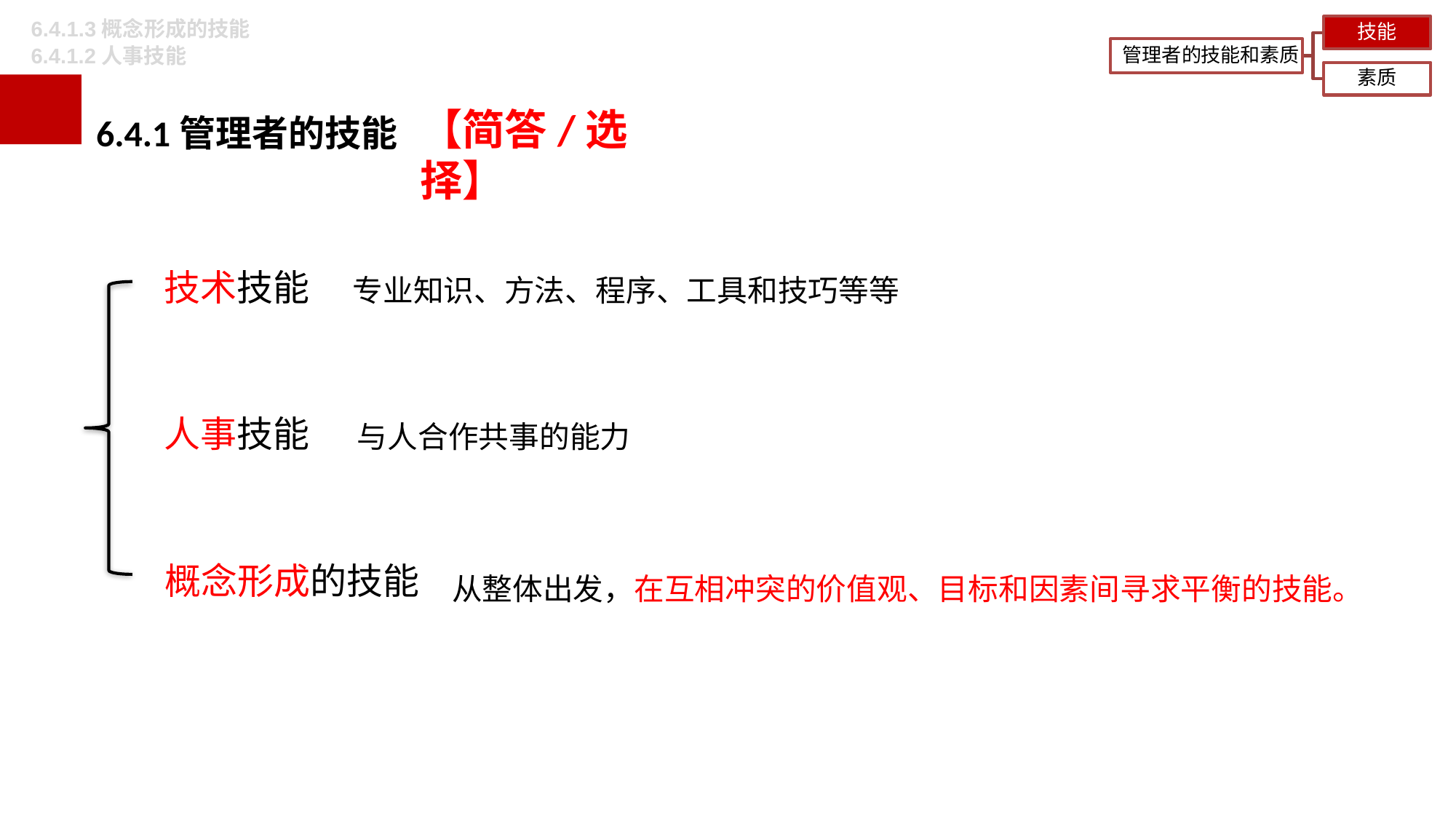

管理者的技能和素质
技能
素质
6.4.1.3概念形成的技能
6.4.1.2人事技能
6.4.1管理者的技能
【简答/选择】
技术技能
专业知识、方法、程序、工具和技巧等等

人事技能
与人合作共事的能力
从整体出发，在互相冲突的价值观、目标和因素间寻求平衡的技能。
概念形成的技能